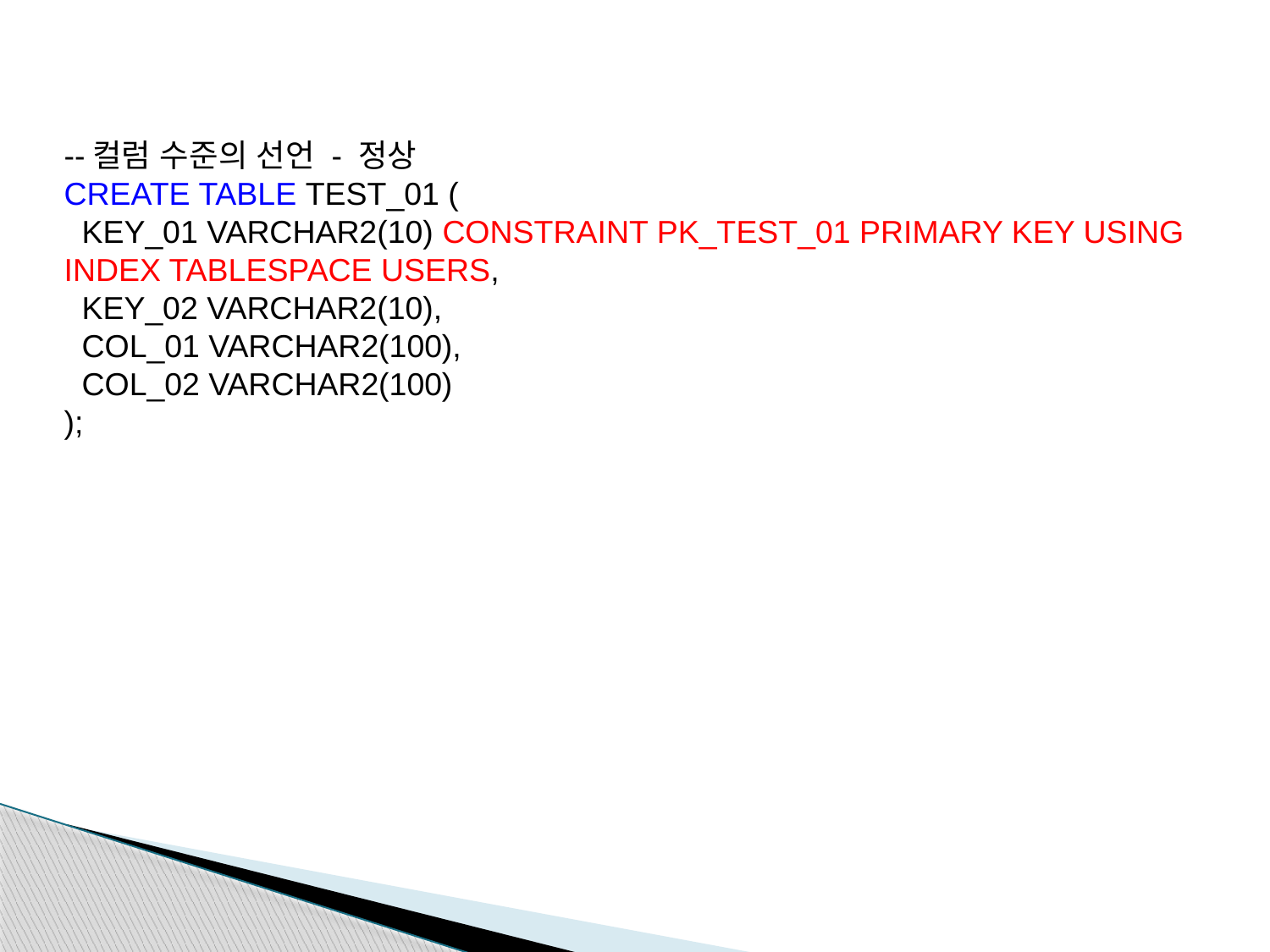

--컬럼 수준의 선언 - 정상
CREATE TABLE TEST_01 (
  KEY_01 VARCHAR2(10) CONSTRAINT PK_TEST_01 PRIMARY KEY USING INDEX TABLESPACE USERS,
  KEY_02 VARCHAR2(10),
  COL_01 VARCHAR2(100),
  COL_02 VARCHAR2(100)
);